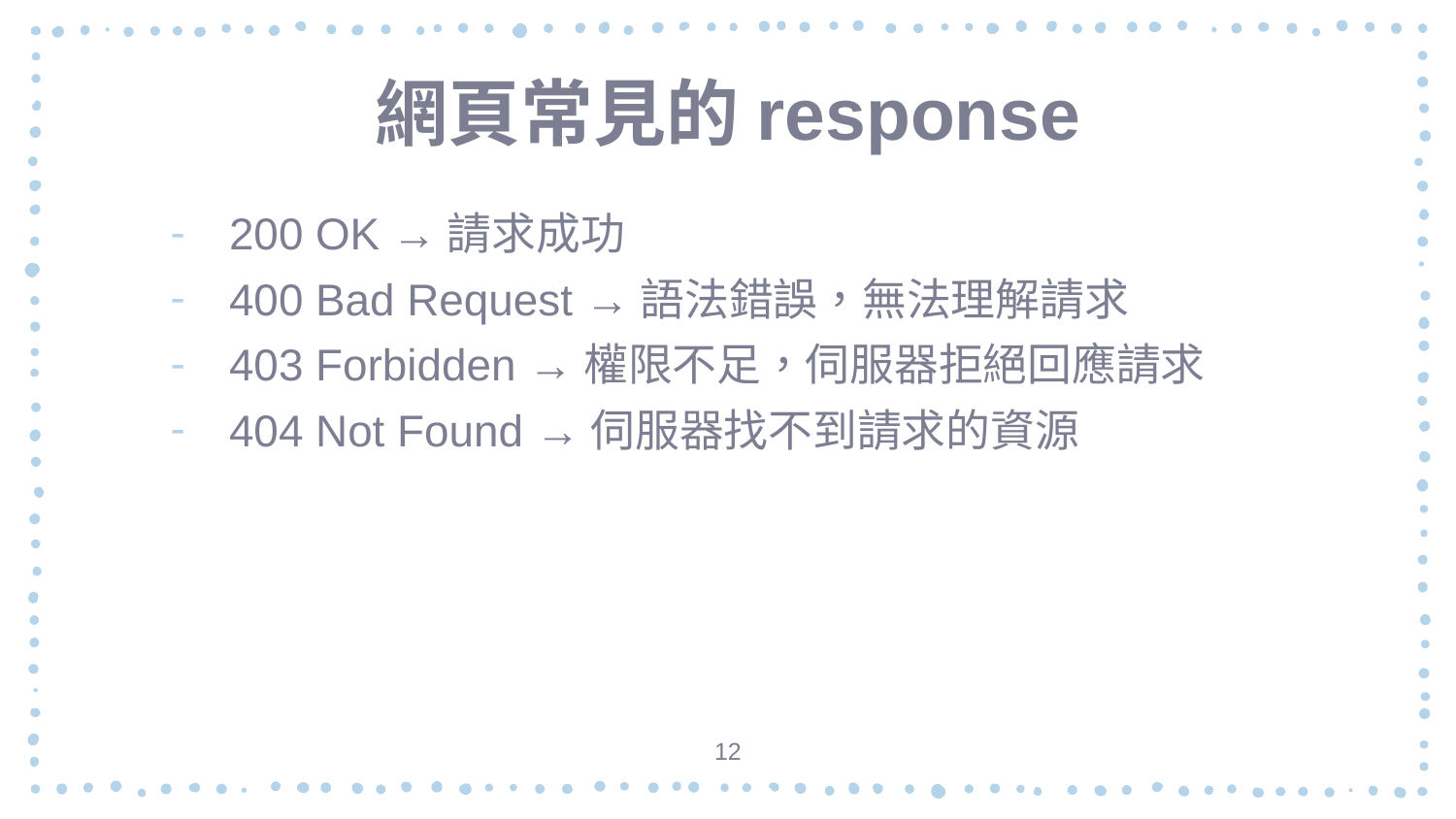

# 網頁常見的response
200 OK →請求成功
400 Bad Request →語法錯誤，無法理解請求
403 Forbidden →權限不足，伺服器拒絕回應請求
404 Not Found →伺服器找不到請求的資源

12